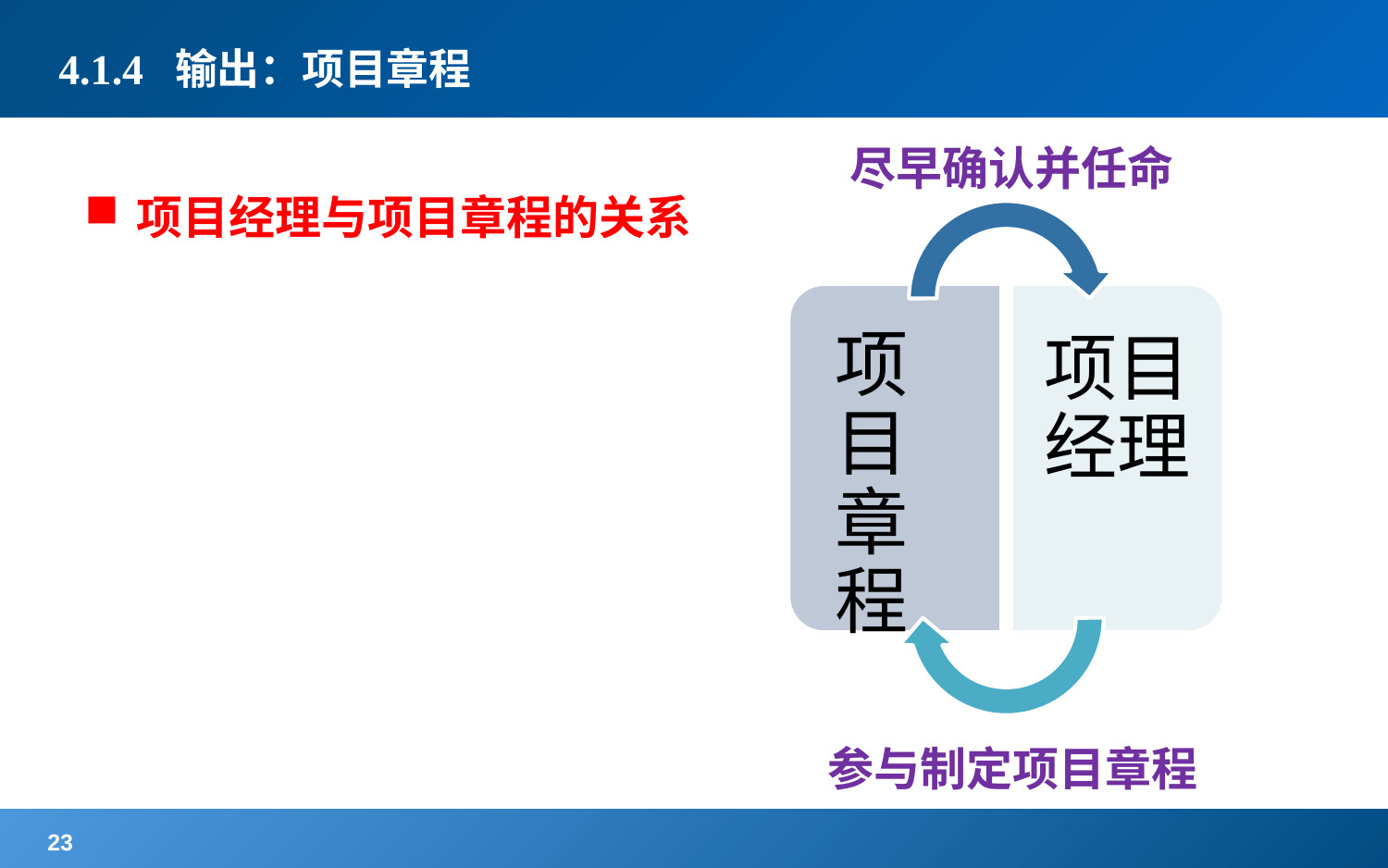

# 4.1.4  输出：项目章程
尽早确认并任命
项目经理与项目章程的关系
项目章程
项目经理
参与制定项目章程